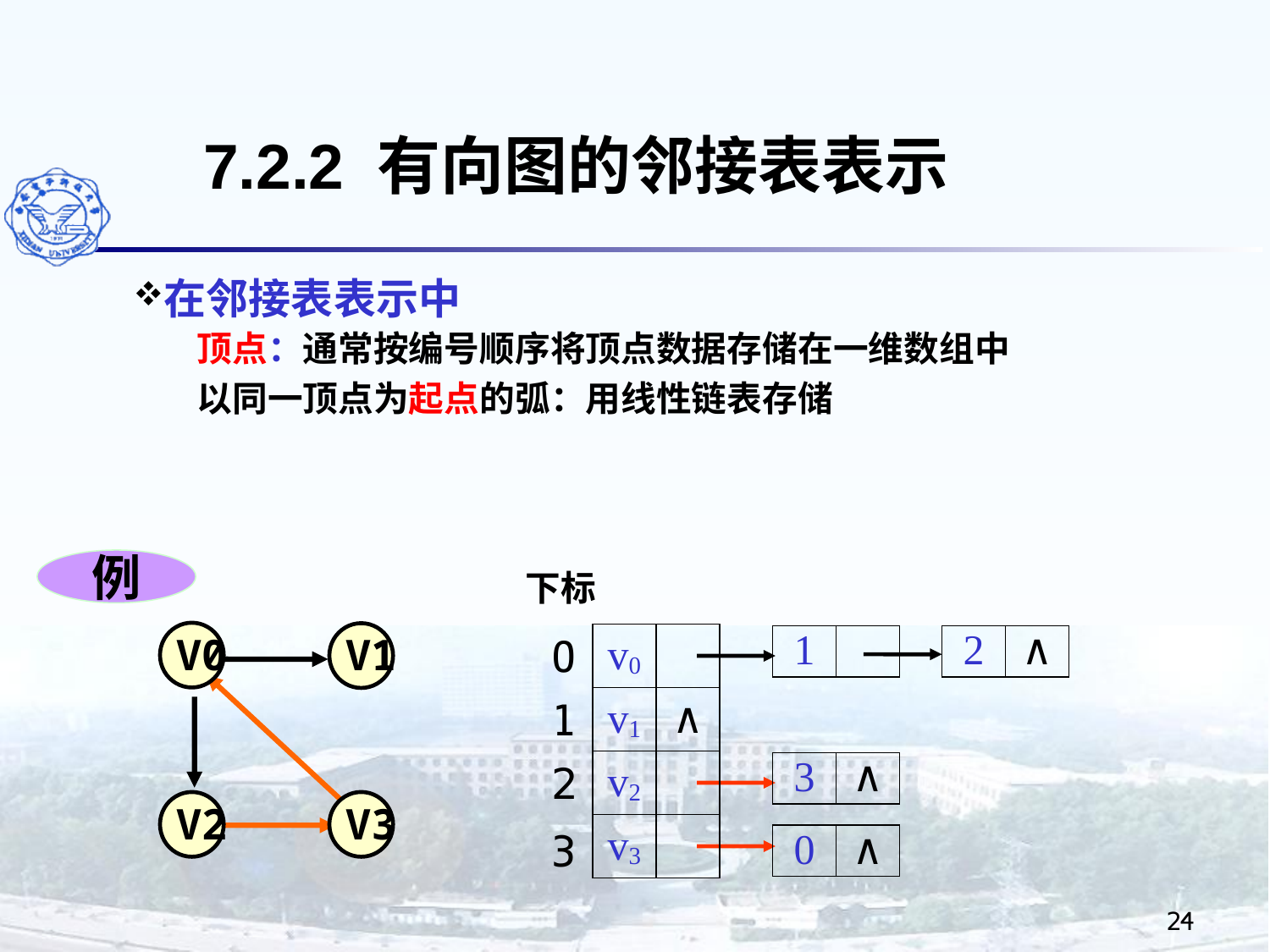

7.2.2 有向图的邻接表表示
在邻接表表示中
顶点：通常按编号顺序将顶点数据存储在一维数组中
以同一顶点为起点的弧：用线性链表存储
例
下标
0
v0

1

2
∧

1
v1
∧
2
v2

3
∧

v3

3
0
∧

 V0

 V1

 V2

 V3

24